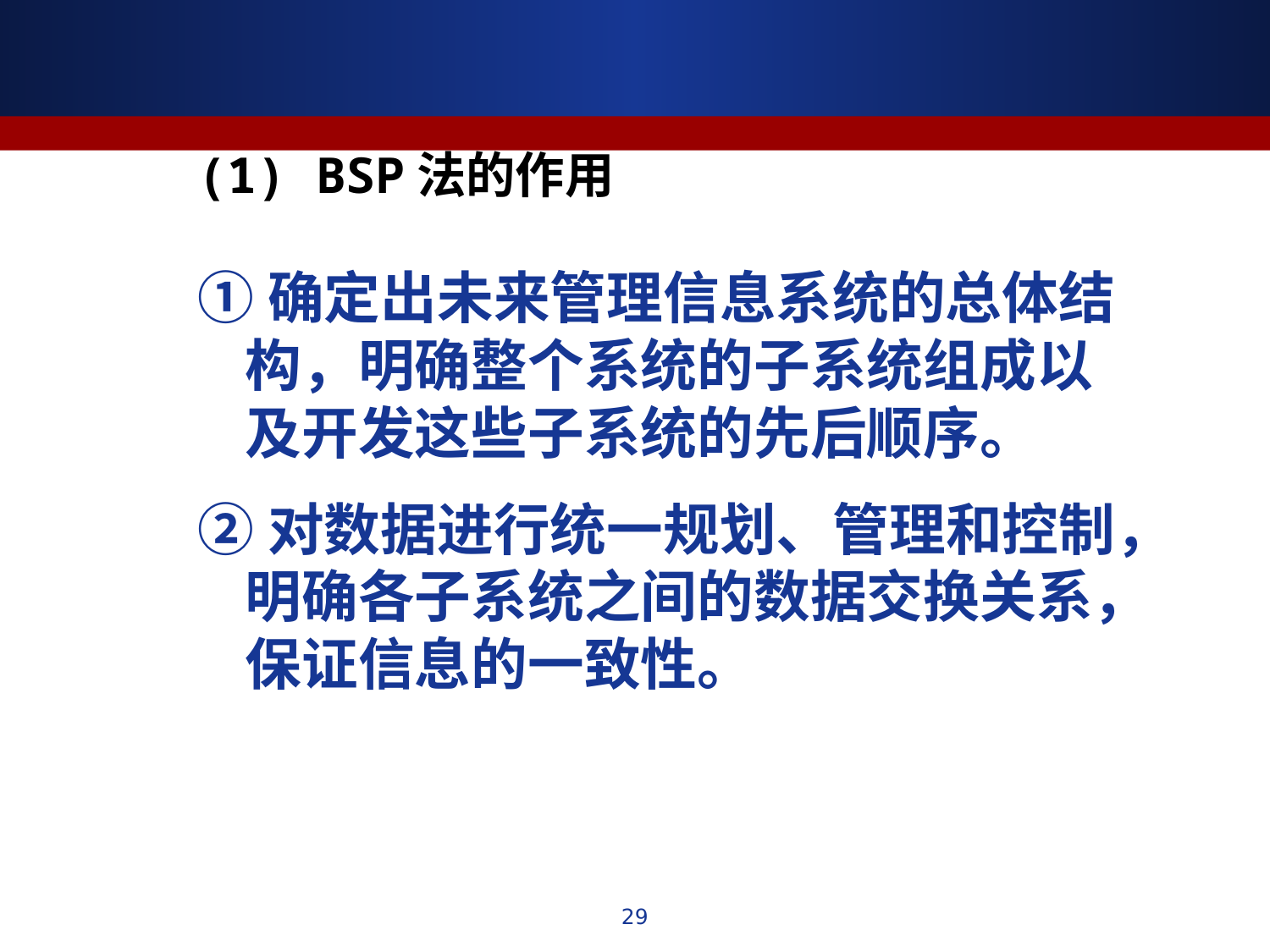

# (1) BSP法的作用
①确定出未来管理信息系统的总体结构，明确整个系统的子系统组成以及开发这些子系统的先后顺序。
②对数据进行统一规划、管理和控制，明确各子系统之间的数据交换关系，保证信息的一致性。
29